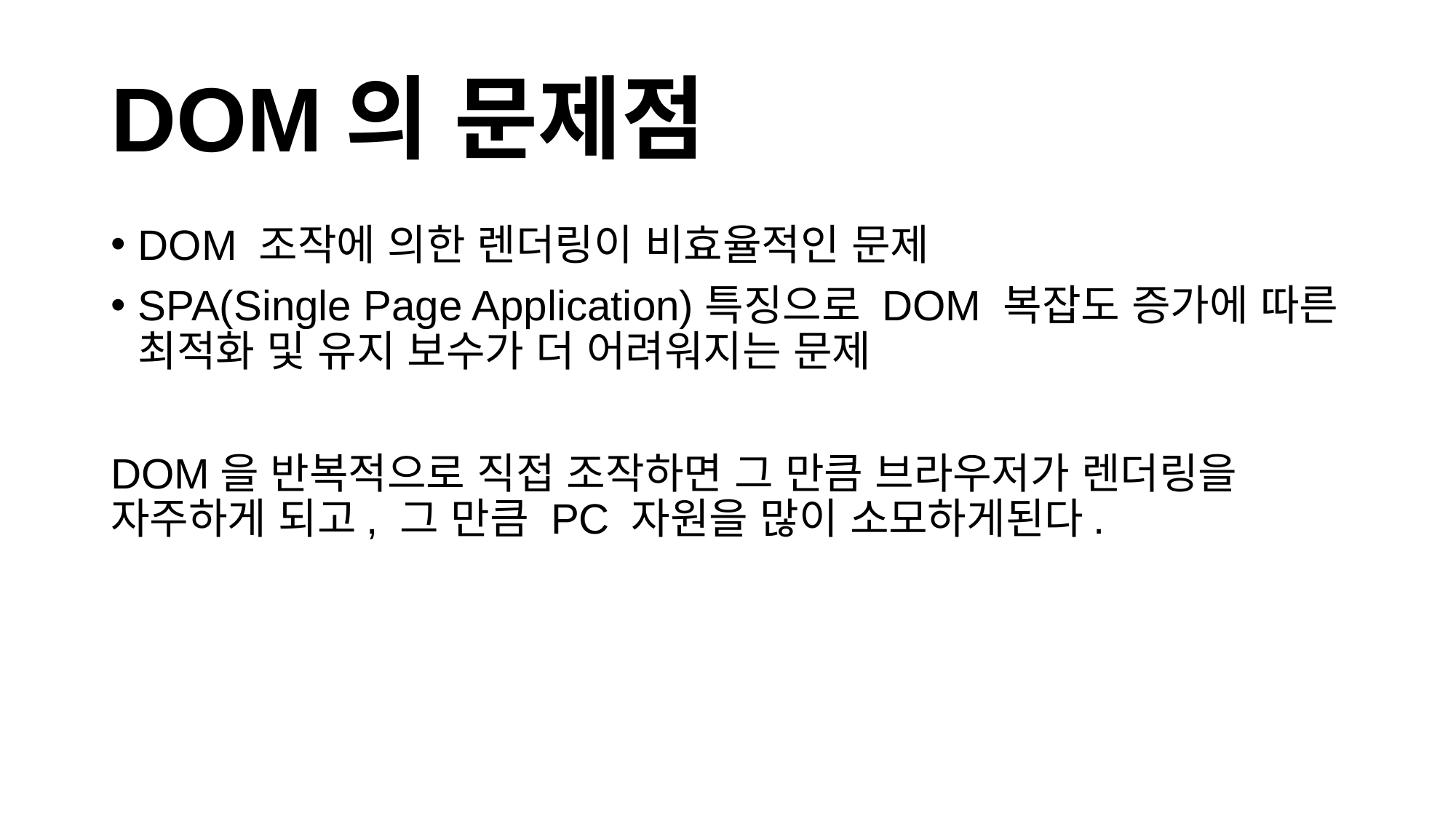

# DOM의 문제점
DOM 조작에 의한 렌더링이 비효율적인 문제
SPA(Single Page Application)특징으로 DOM 복잡도 증가에 따른 최적화 및 유지 보수가 더 어려워지는 문제

DOM을 반복적으로 직접 조작하면 그 만큼 브라우저가 렌더링을 자주하게 되고, 그 만큼 PC 자원을 많이 소모하게된다.